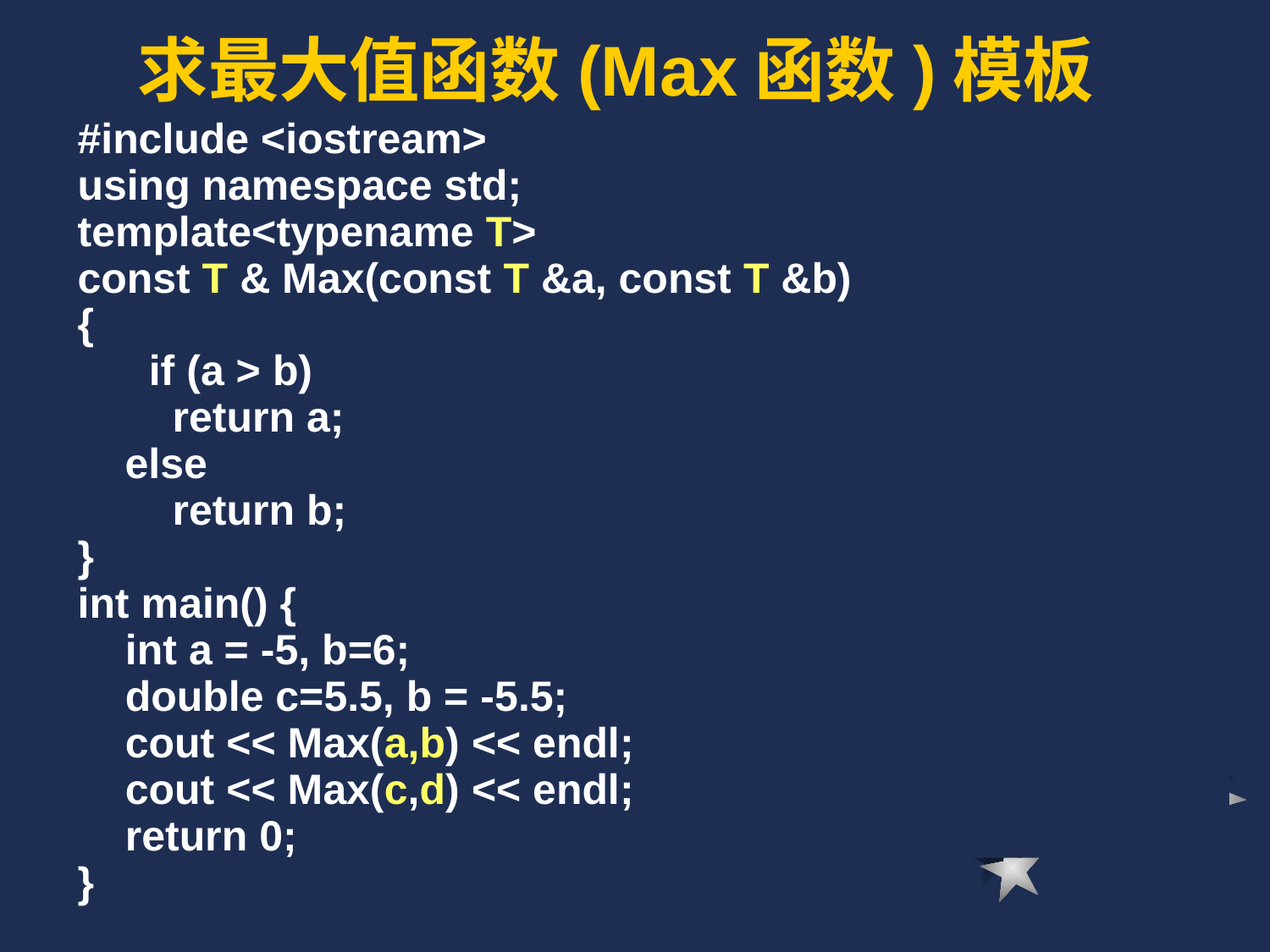

# 求最大值函数(Max函数)模板
#include <iostream>
using namespace std;
template<typename T>
const T & Max(const T &a, const T &b)
{
	  if (a > b)
        return a;
    else
        return b;
}
int main() {
	int a = -5, b=6;
	double c=5.5, b = -5.5;
	cout << Max(a,b) << endl;
	cout << Max(c,d) << endl;
	return 0;
}
12